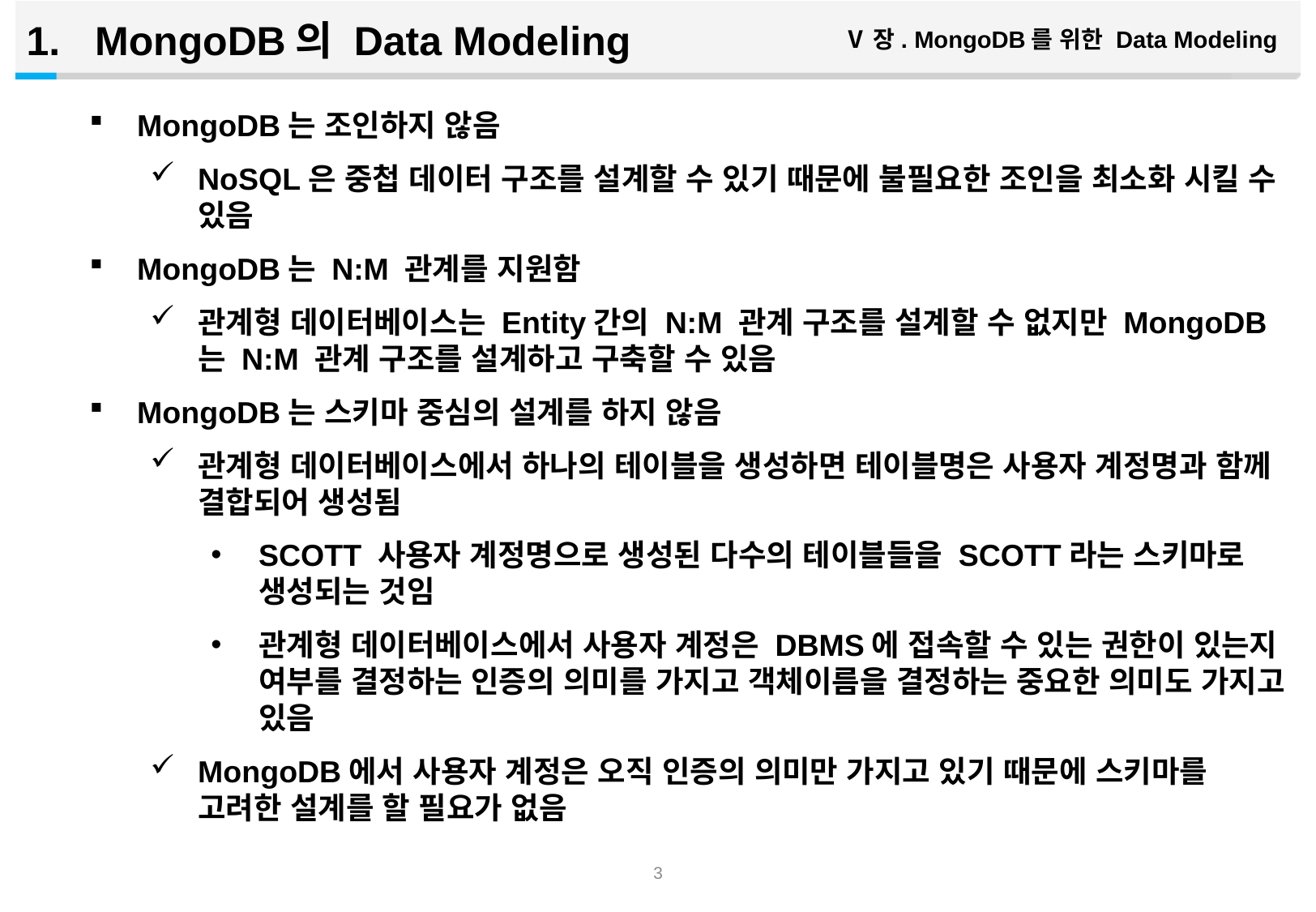

MongoDB의 Data Modeling
Ⅴ장. MongoDB를 위한 Data Modeling
MongoDB는 조인하지 않음
NoSQL은 중첩 데이터 구조를 설계할 수 있기 때문에 불필요한 조인을 최소화 시킬 수 있음
MongoDB는 N:M 관계를 지원함
관계형 데이터베이스는 Entity간의 N:M 관계 구조를 설계할 수 없지만 MongoDB는 N:M 관계 구조를 설계하고 구축할 수 있음
MongoDB는 스키마 중심의 설계를 하지 않음
관계형 데이터베이스에서 하나의 테이블을 생성하면 테이블명은 사용자 계정명과 함께 결합되어 생성됨
SCOTT 사용자 계정명으로 생성된 다수의 테이블들을 SCOTT라는 스키마로 생성되는 것임
관계형 데이터베이스에서 사용자 계정은 DBMS에 접속할 수 있는 권한이 있는지 여부를 결정하는 인증의 의미를 가지고 객체이름을 결정하는 중요한 의미도 가지고 있음
MongoDB에서 사용자 계정은 오직 인증의 의미만 가지고 있기 때문에 스키마를 고려한 설계를 할 필요가 없음
3